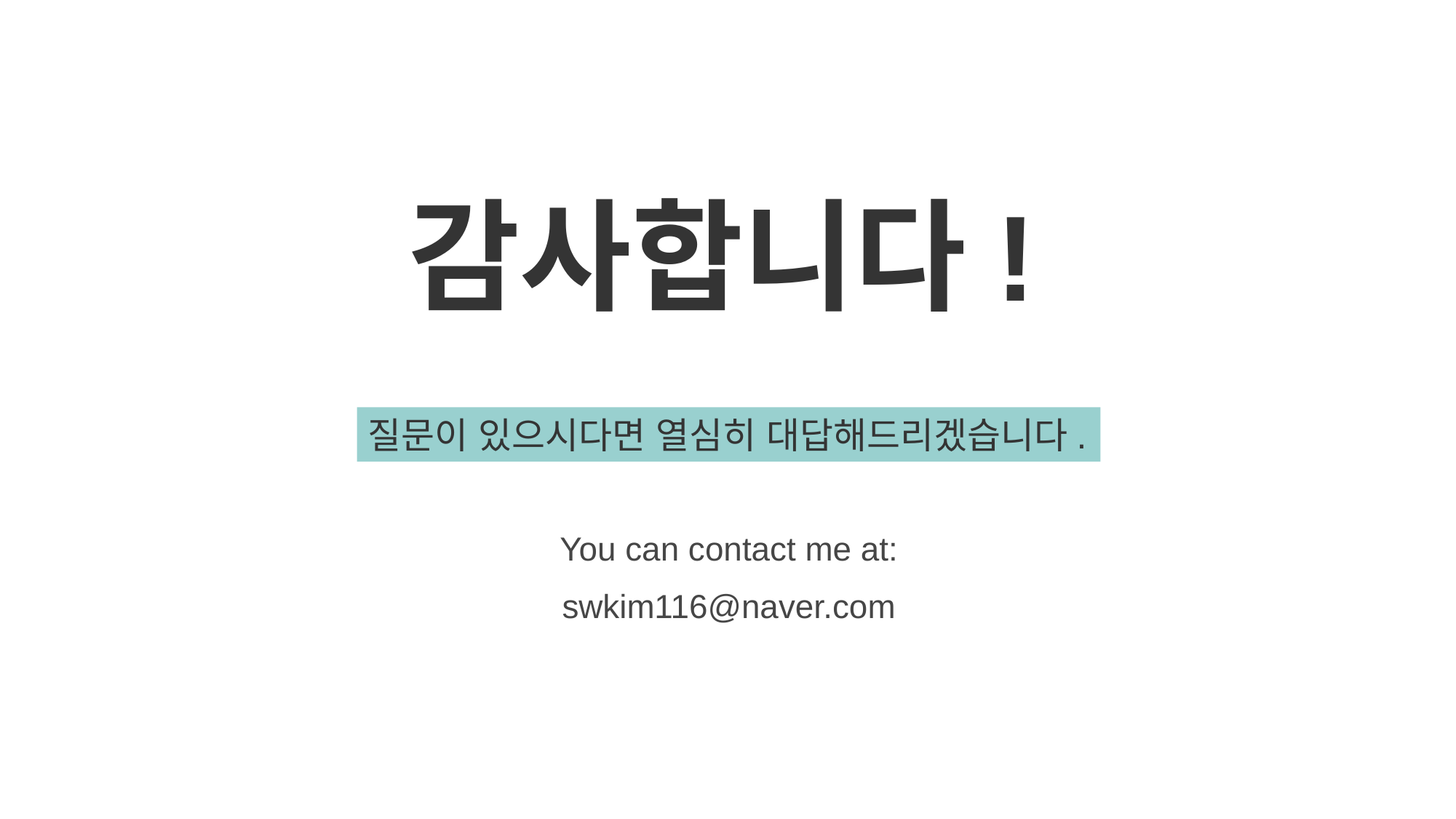

감사합니다!
질문이 있으시다면 열심히 대답해드리겠습니다.
You can contact me at: swkim116@naver.com